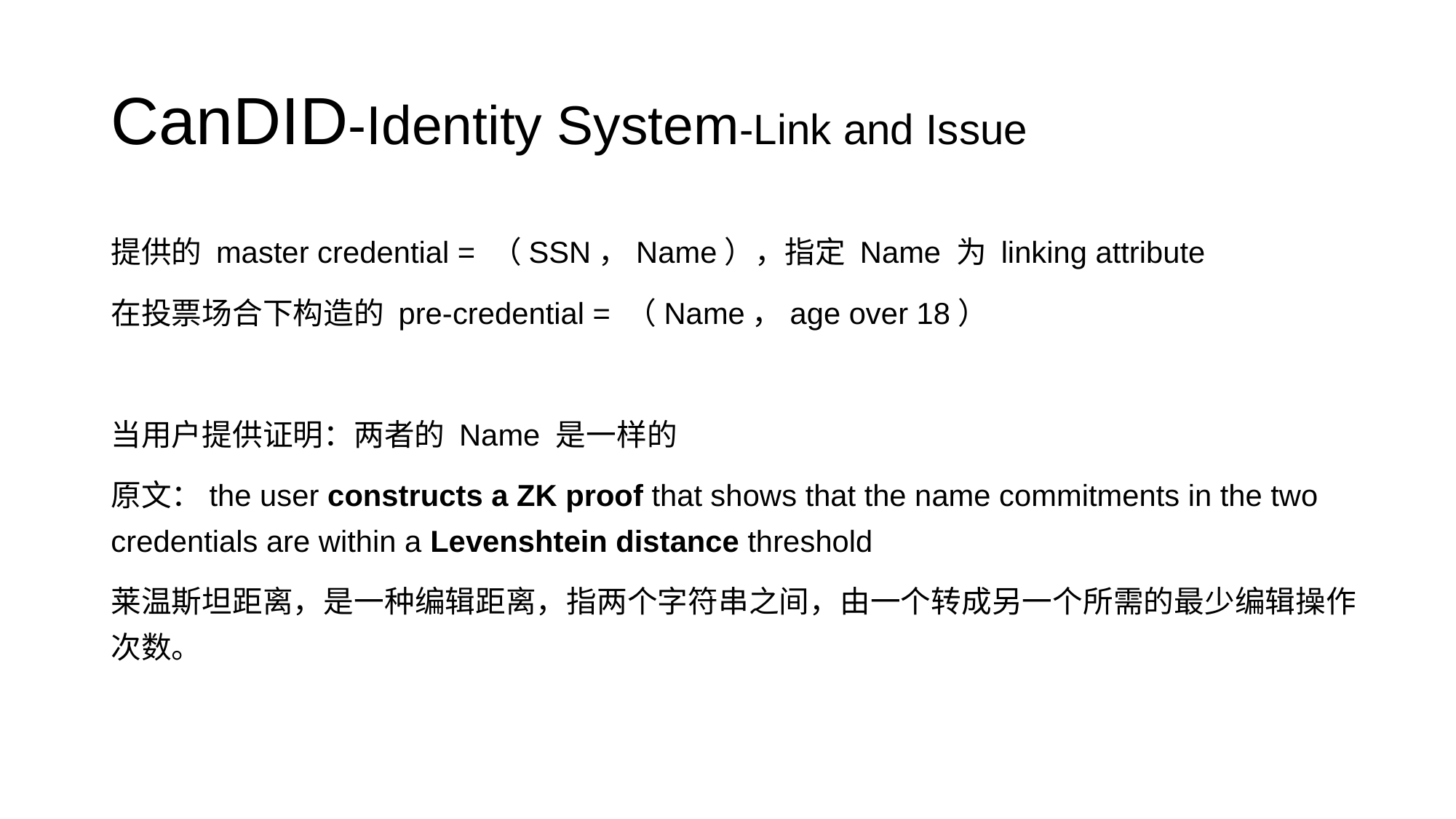

# CanDID-Identity System-Link and Issue
提供的 master credential = （SSN，Name），指定 Name 为 linking attribute
在投票场合下构造的 pre-credential = （Name，age over 18）

当用户提供证明：两者的 Name 是一样的
原文：the user constructs a ZK proof that shows that the name commitments in the two credentials are within a Levenshtein distance threshold
莱温斯坦距离，是一种编辑距离，指两个字符串之间，由一个转成另一个所需的最少编辑操作次数。